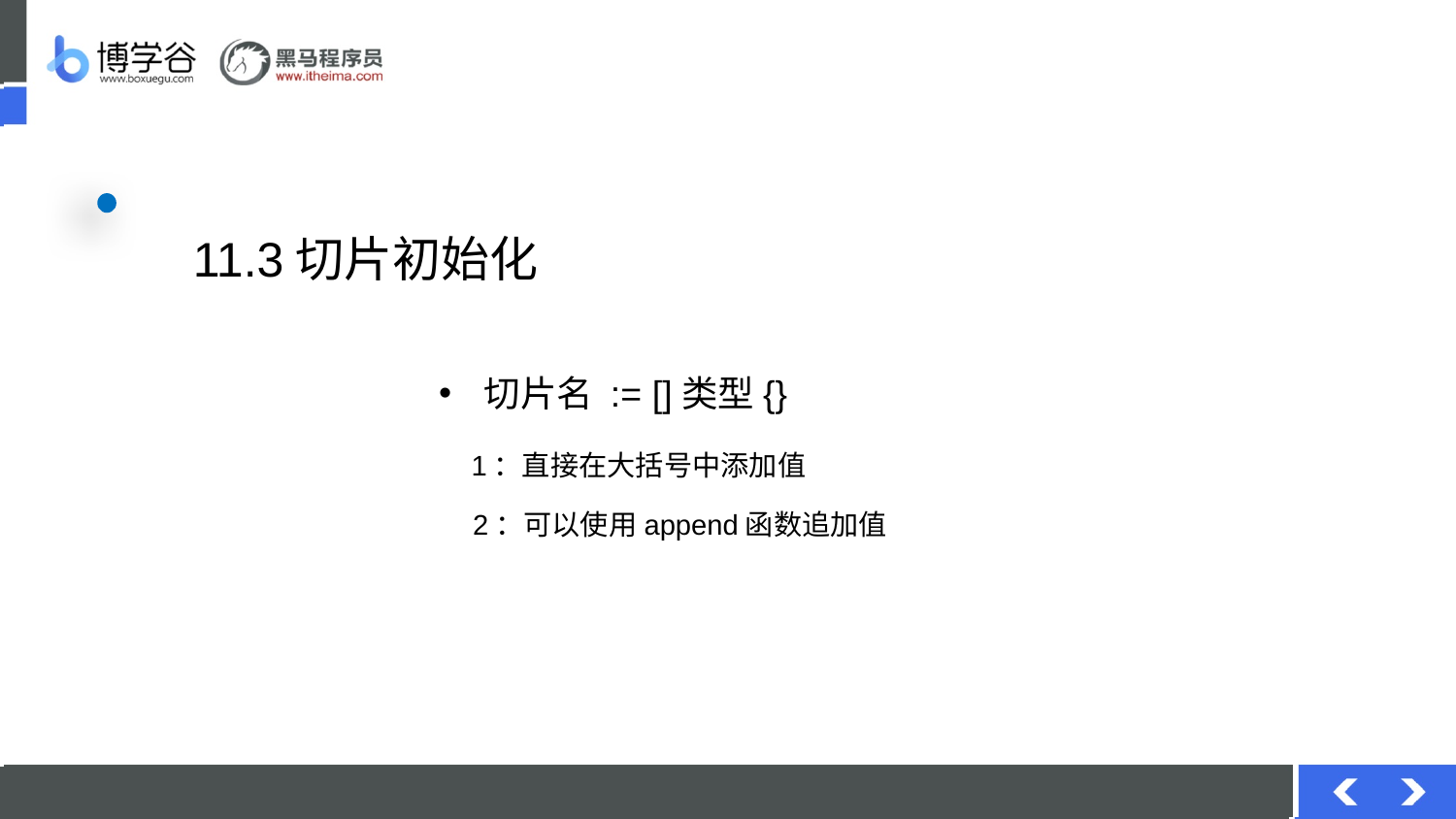

# 11.3切片初始化
切片名 := []类型{}
1：直接在大括号中添加值
2：可以使用append函数追加值